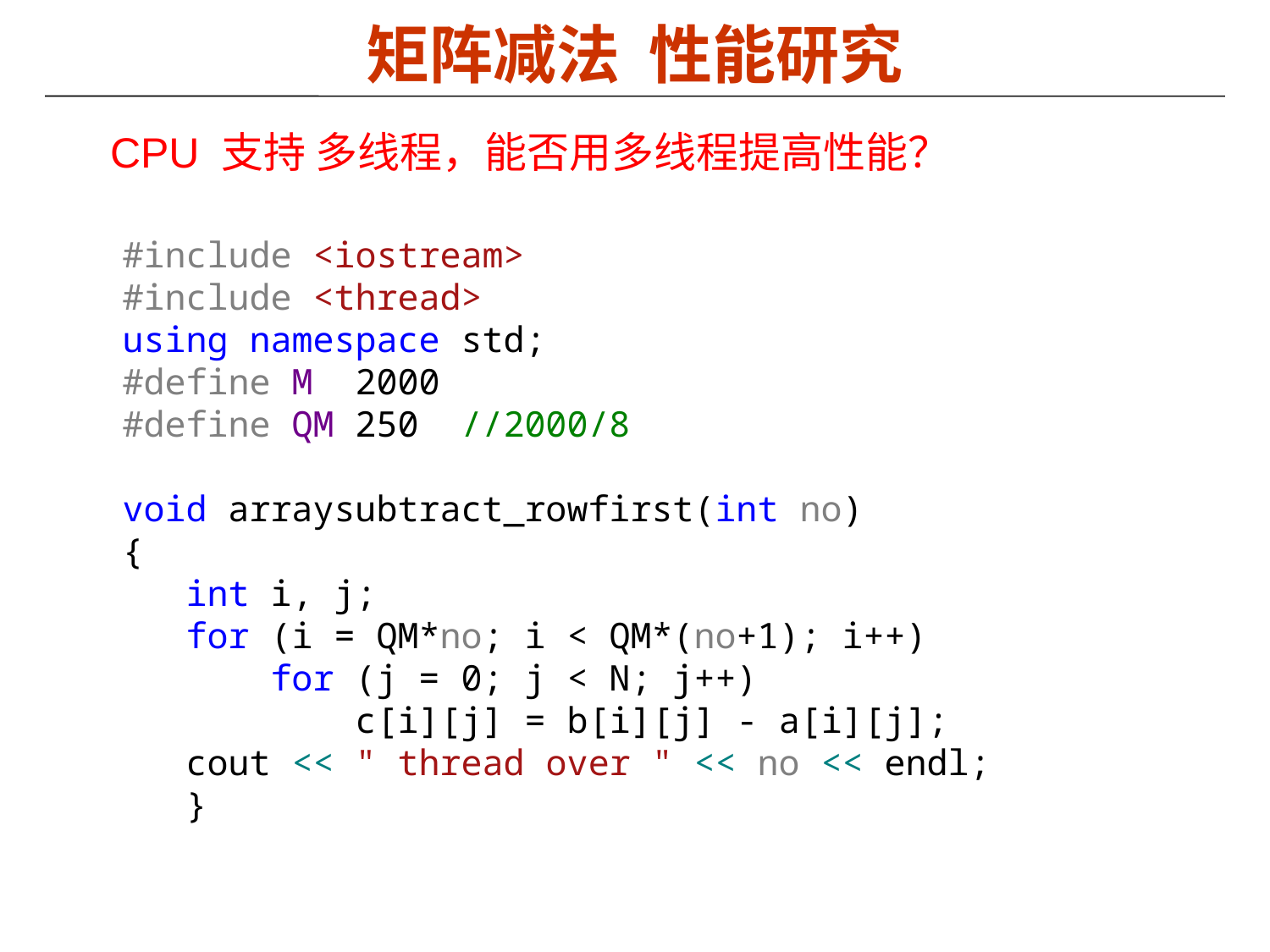

# 矩阵减法  性能研究
CPU 支持 多线程，能否用多线程提高性能？
#include <iostream>
#include <thread>
using namespace std;
#define M  2000
#define QM 250  //2000/8

void arraysubtract_rowfirst(int no)
{
int i, j;
for (i = QM*no; i < QM*(no+1); i++)
    for (j = 0; j < N; j++)
        c[i][j] = b[i][j] - a[i][j];
cout << " thread over " << no << endl;
}